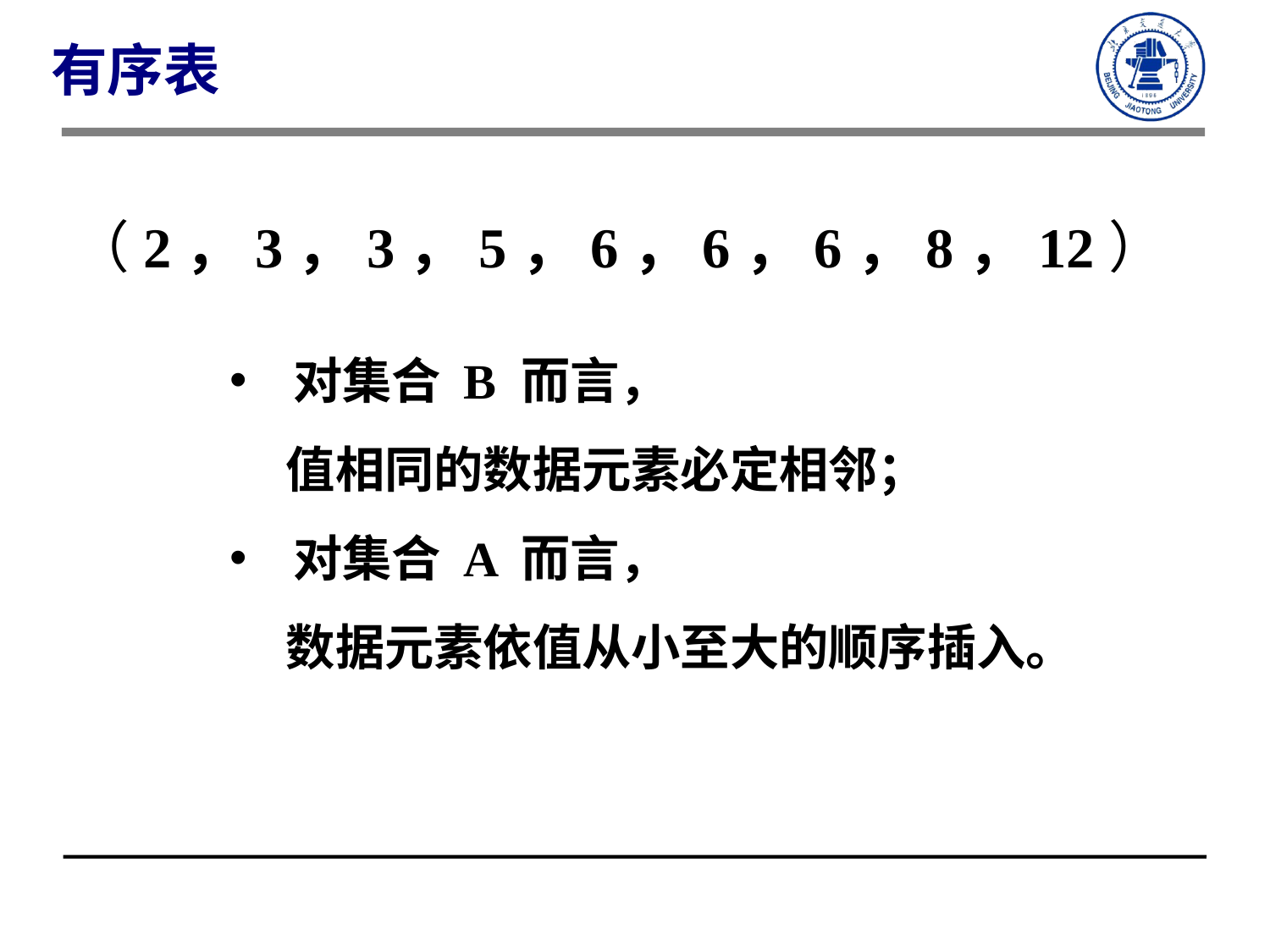

有序表
（2，3，3，5，6，6，6，8，12）
对集合 B 而言，
    值相同的数据元素必定相邻；
对集合 A 而言，
    数据元素依值从小至大的顺序插入。